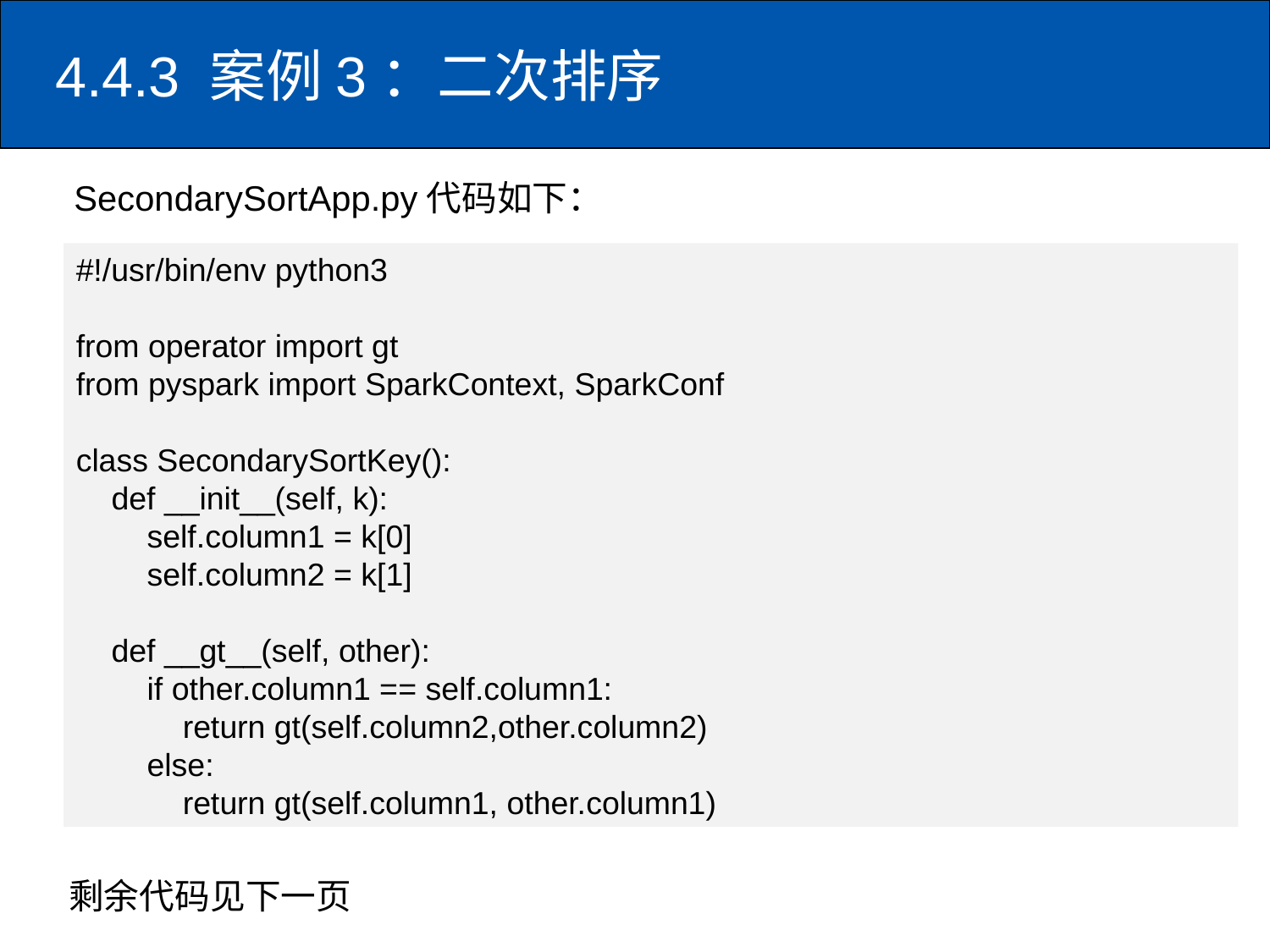

# 4.4.3 案例3：二次排序
SecondarySortApp.py代码如下：
#!/usr/bin/env python3

from operator import gt
from pyspark import SparkContext, SparkConf

class SecondarySortKey():
    def __init__(self, k):
        self.column1 = k[0]
        self.column2 = k[1]

    def __gt__(self, other):
        if other.column1 == self.column1:
            return gt(self.column2,other.column2)
        else:
            return gt(self.column1, other.column1)
剩余代码见下一页